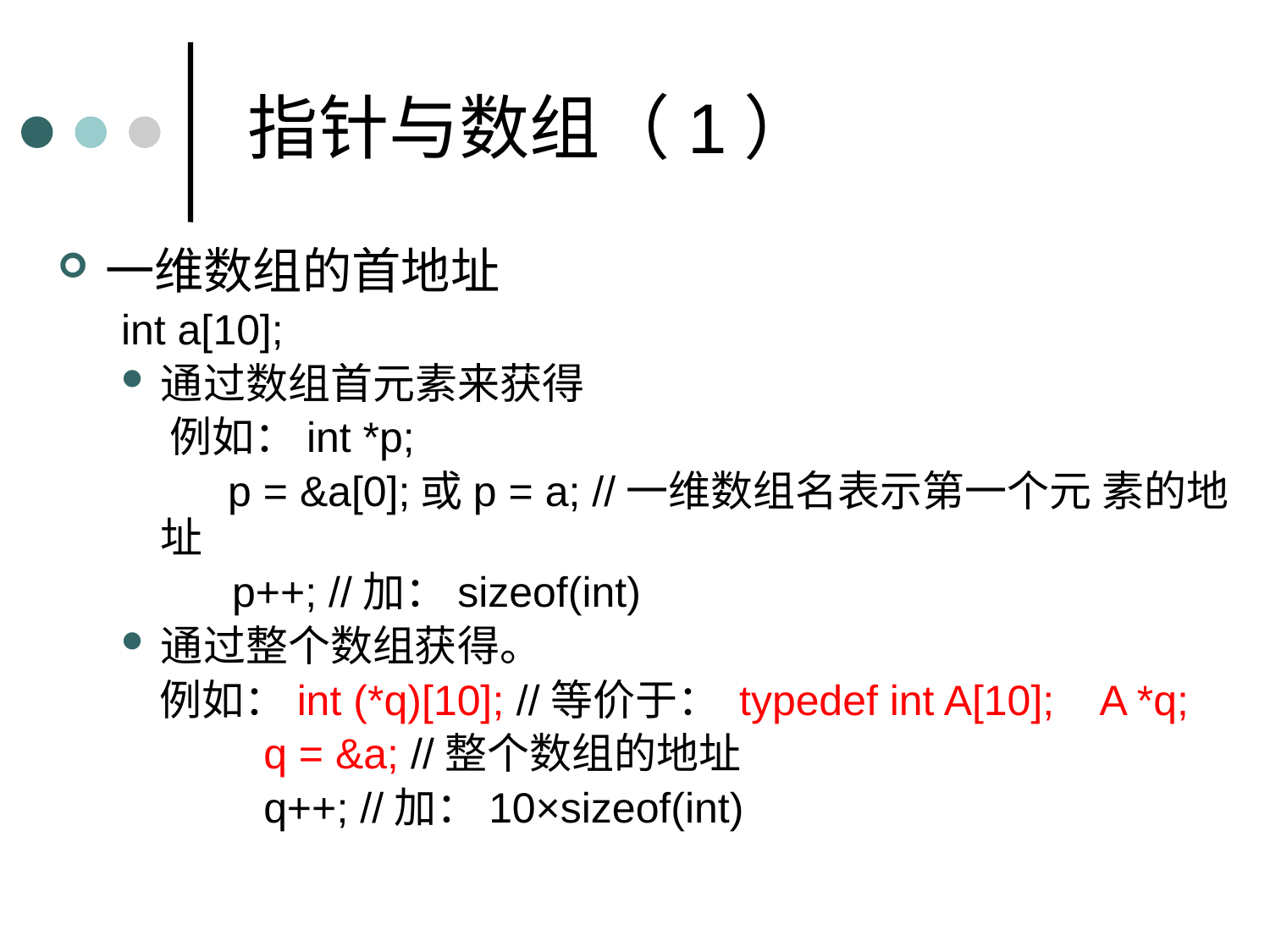

指针与数组（1）
一维数组的首地址
int a[10];
通过数组首元素来获得
    例如：int *p;
         p = &a[0];或p = a; //一维数组名表示第一个元 素的地址
    p++; //加：sizeof(int)
通过整个数组获得。
   例如：int (*q)[10]; //等价于： typedef int A[10];    A *q;
            q = &a; //整个数组的地址
            q++; //加：10×sizeof(int)